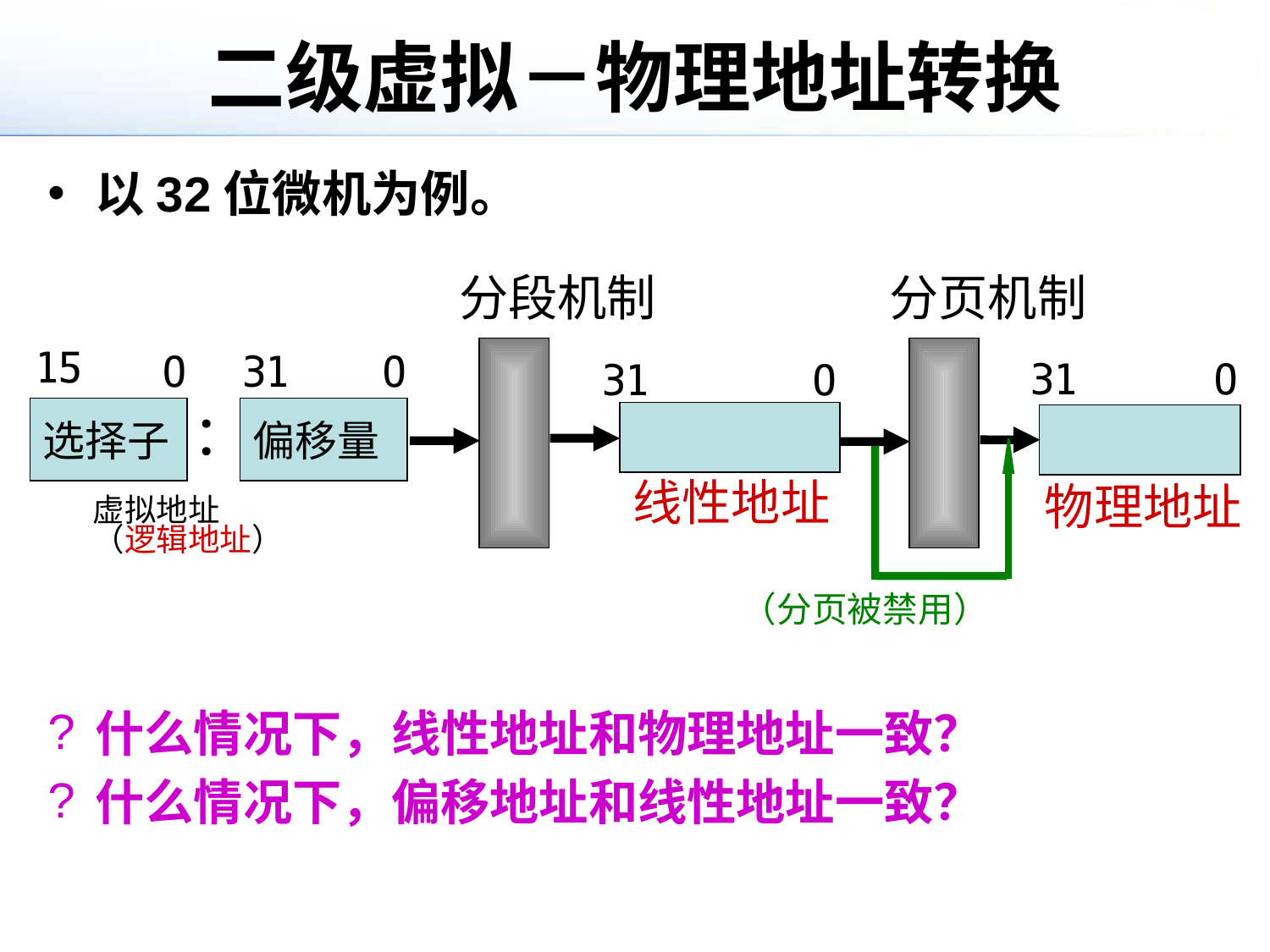

# 二级虚拟－物理地址转换
以32位微机为例。
分段机制
分页机制
15
0
31
0

31
0
31
0
：
选择子
偏移量

线性地址
物理地址
虚拟地址
（逻辑地址）
（分页被禁用）
什么情况下，线性地址和物理地址一致？
什么情况下，偏移地址和线性地址一致？